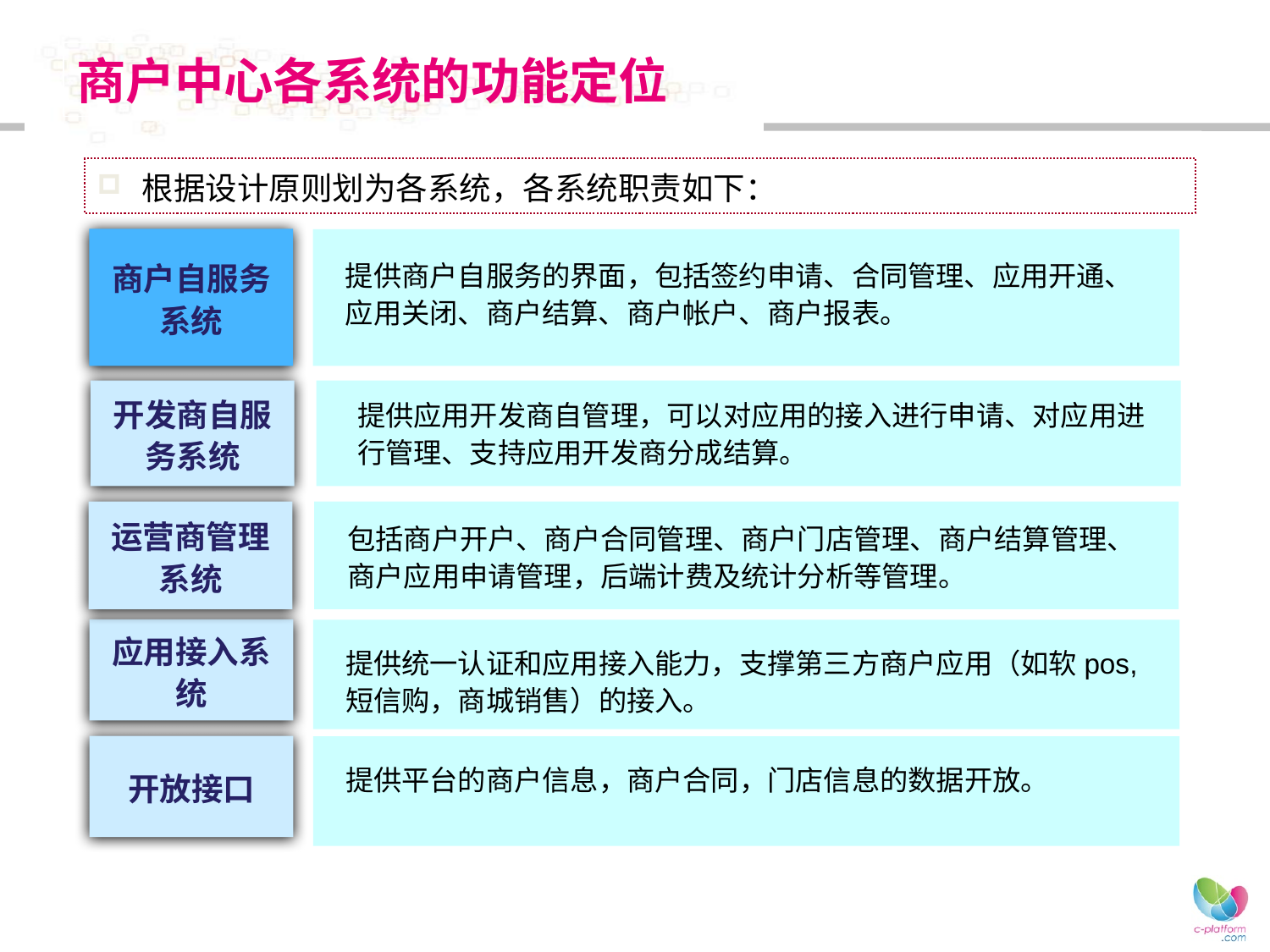

# 商户中心各系统的功能定位
 根据设计原则划为各系统，各系统职责如下：
商户自服务系统

提供商户自服务的界面，包括签约申请、合同管理、应用开通、应用关闭、商户结算、商户帐户、商户报表。
开发商自服务系统

提供应用开发商自管理，可以对应用的接入进行申请、对应用进行管理、支持应用开发商分成结算。
运营商管理系统

包括商户开户、商户合同管理、商户门店管理、商户结算管理、商户应用申请管理，后端计费及统计分析等管理。
应用接入系统

提供统一认证和应用接入能力，支撑第三方商户应用（如软pos,短信购，商城销售）的接入。
开放接口

提供平台的商户信息，商户合同，门店信息的数据开放。